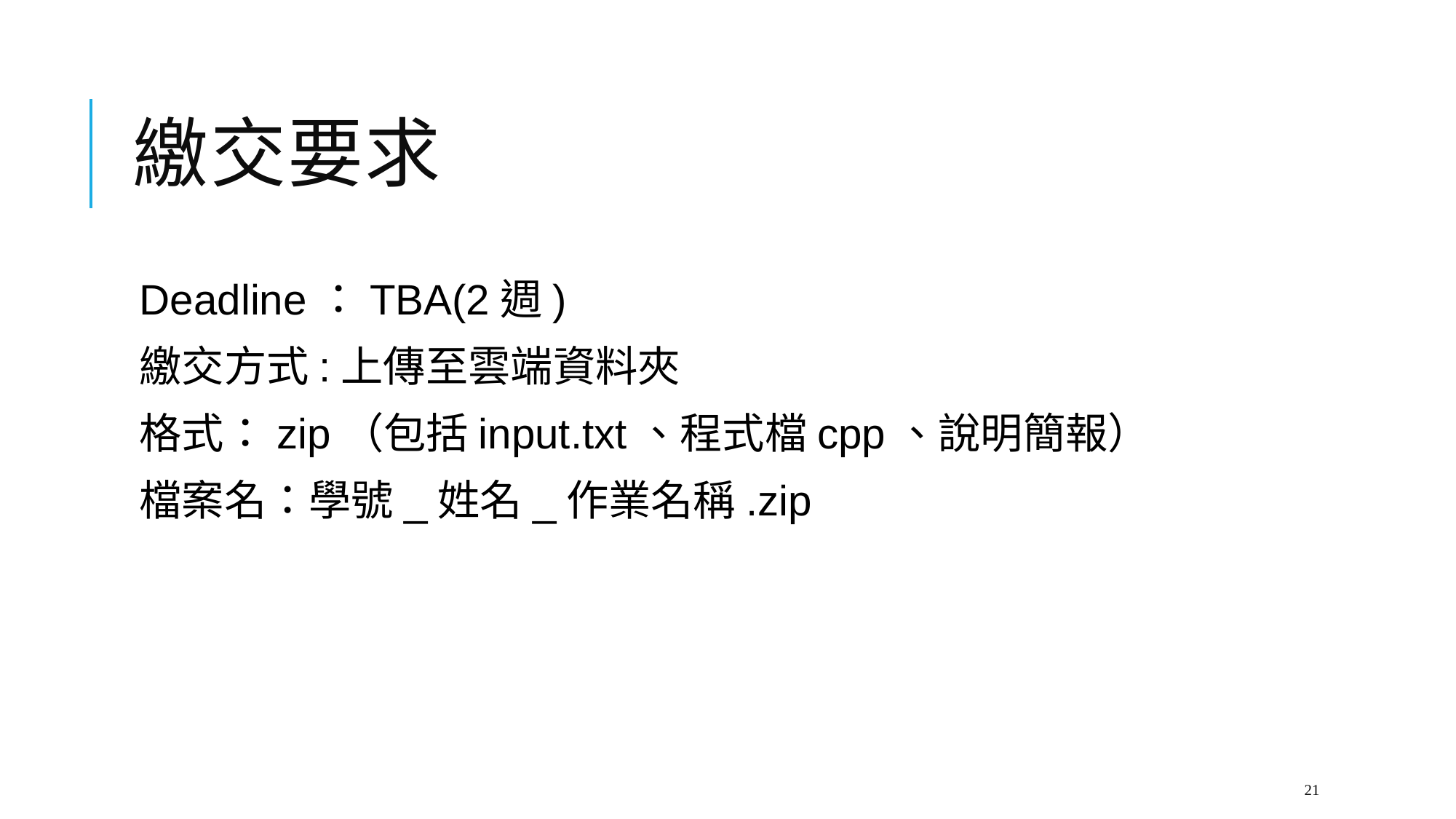

# 繳交要求
Deadline：TBA(2週)
繳交方式:上傳至雲端資料夾
格式：zip（包括input.txt、程式檔cpp、說明簡報）
檔案名：學號_姓名_作業名稱.zip

21